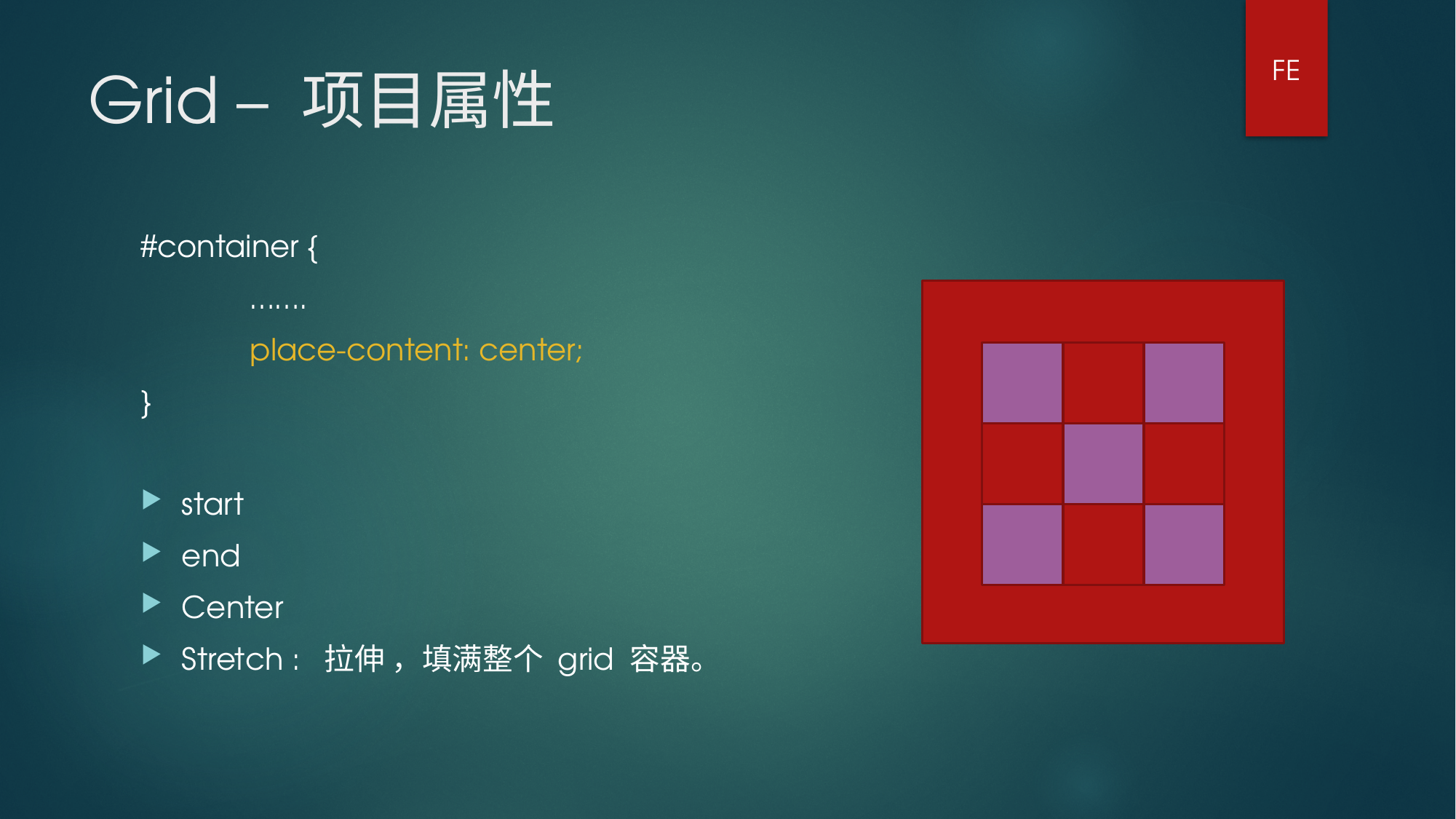

FE
# Grid – 项目属性
#container {
	…….
	place-content: center;
}

start
end
Center
Stretch :  拉伸 ，填满整个 grid 容器。